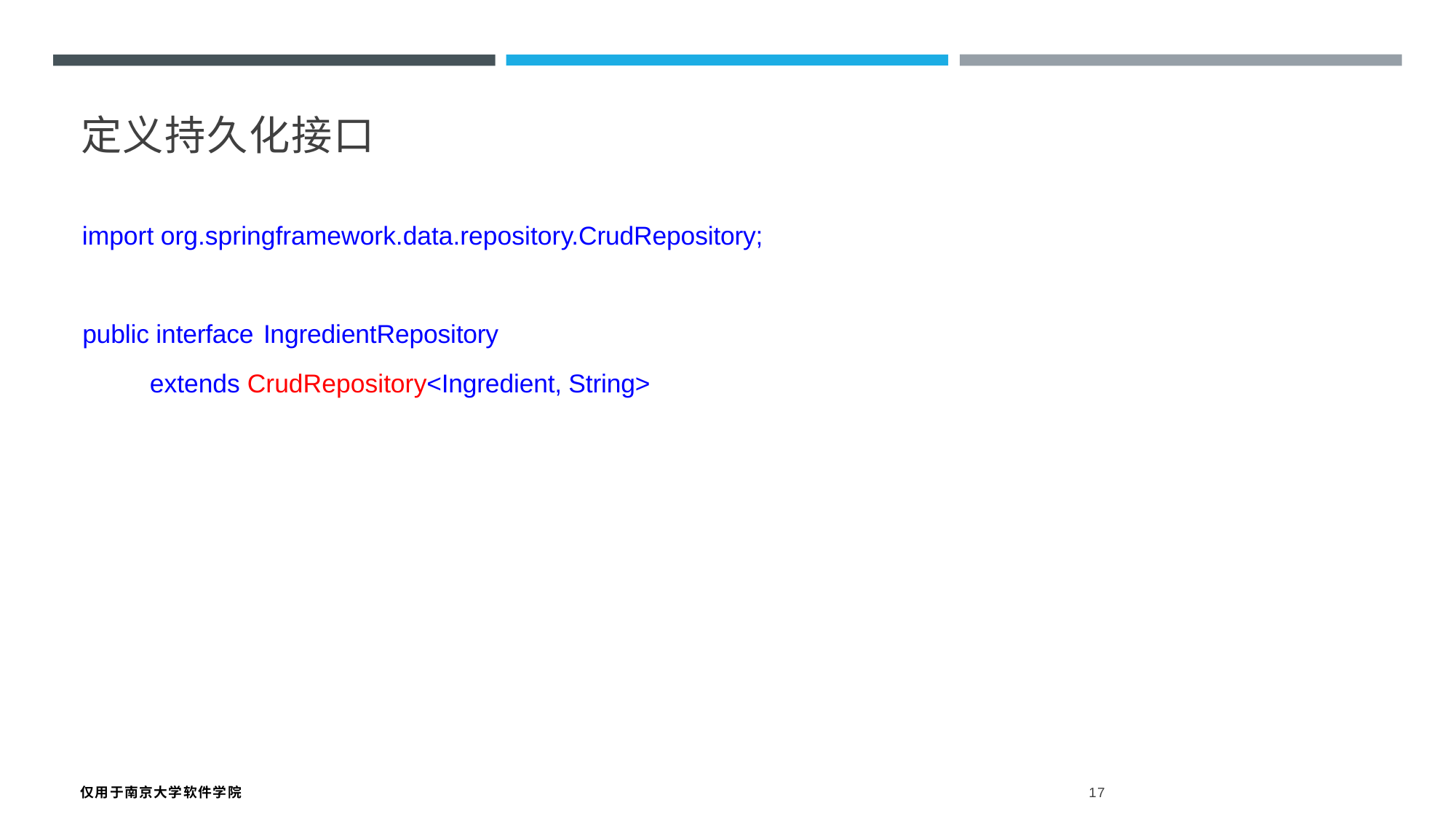

定义持久化接口

import org.springframework.data.repository.CrudRepository;

public interface IngredientRepository

extends CrudRepository<Ingredient, String>

仅用于南京大学软件学院                                                                                                                                                                                                                                                                                17